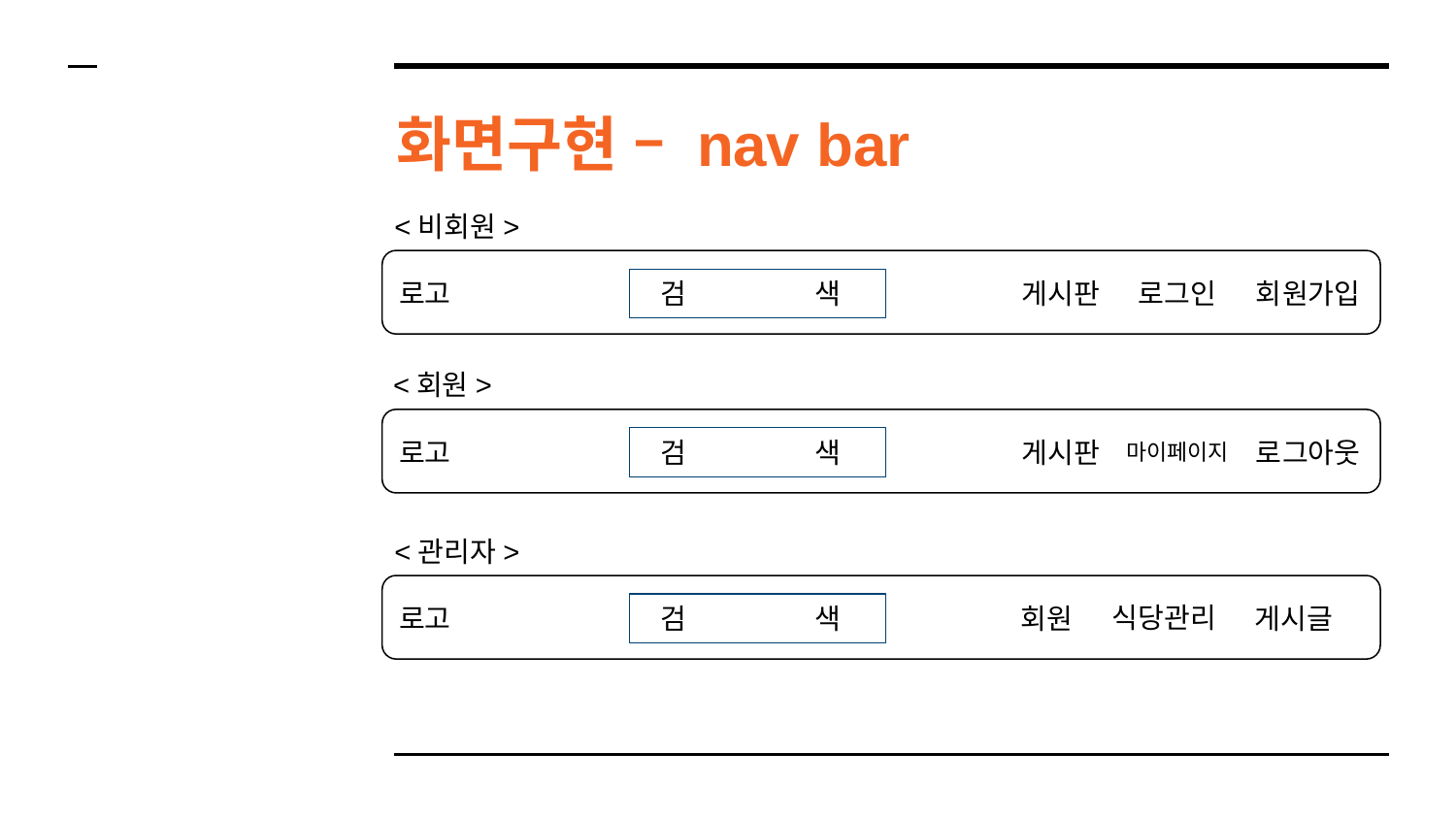

# 화면구현 – nav bar
<비회원>

로고

검                색
게시판
로그인
회원가입
<회원>

로고

검                색
게시판
로그아웃
마이페이지
<관리자>

식당관리
로고

검                색
회원
게시글